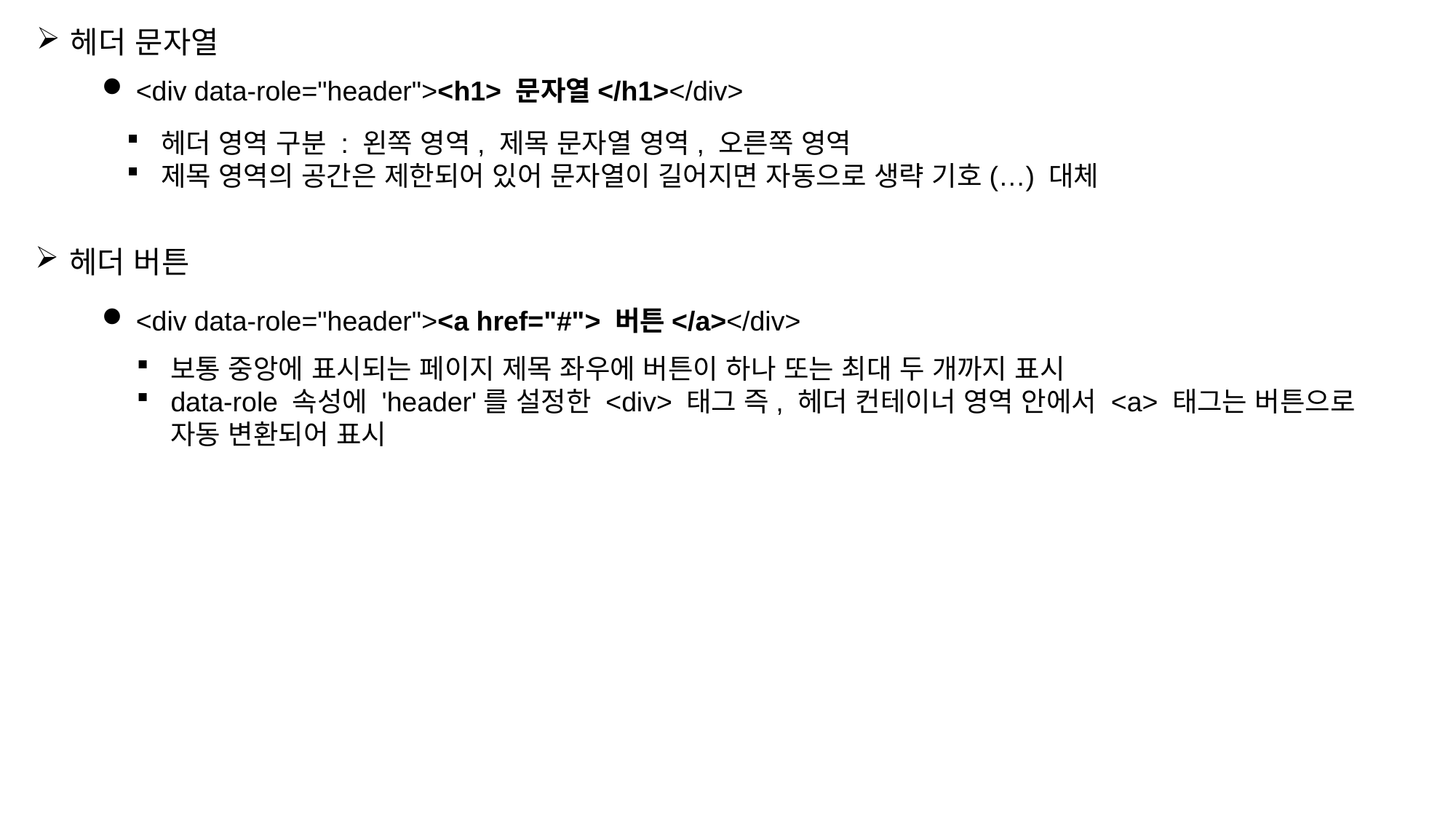

헤더 문자열
<div data-role="header"><h1> 문자열</h1></div>
헤더 영역 구분 : 왼쪽 영역, 제목 문자열 영역, 오른쪽 영역
제목 영역의 공간은 제한되어 있어 문자열이 길어지면 자동으로 생략 기호(…) 대체
헤더 버튼
<div data-role="header"><a href="#"> 버튼</a></div>
보통 중앙에 표시되는 페이지 제목 좌우에 버튼이 하나 또는 최대 두 개까지 표시
data-role 속성에 'header'를 설정한 <div> 태그 즉, 헤더 컨테이너 영역 안에서 <a> 태그는 버튼으로 자동 변환되어 표시